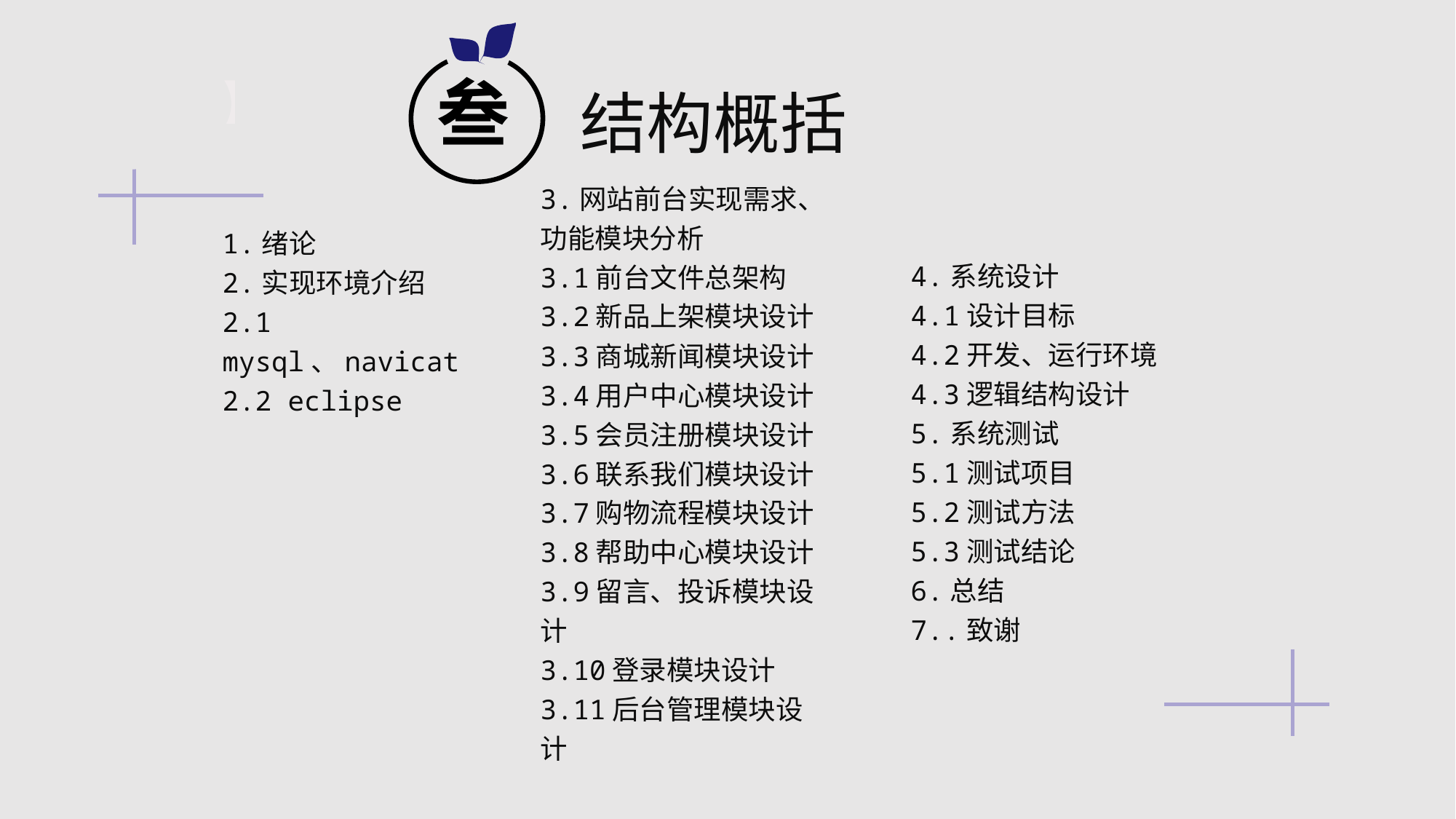

叁

结构概括
3.网站前台实现需求、功能模块分析
3.1前台文件总架构
3.2新品上架模块设计
3.3商城新闻模块设计
3.4用户中心模块设计
3.5会员注册模块设计
3.6联系我们模块设计
3.7购物流程模块设计
3.8帮助中心模块设计
3.9留言、投诉模块设计
3.10登录模块设计
3.11后台管理模块设计
1.绪论
2.实现环境介绍
2.1 mysql、navicat
2.2 eclipse

4.系统设计
4.1设计目标
4.2开发、运行环境
4.3逻辑结构设计
5.系统测试
5.1测试项目
5.2测试方法
5.3测试结论
6.总结
7..致谢